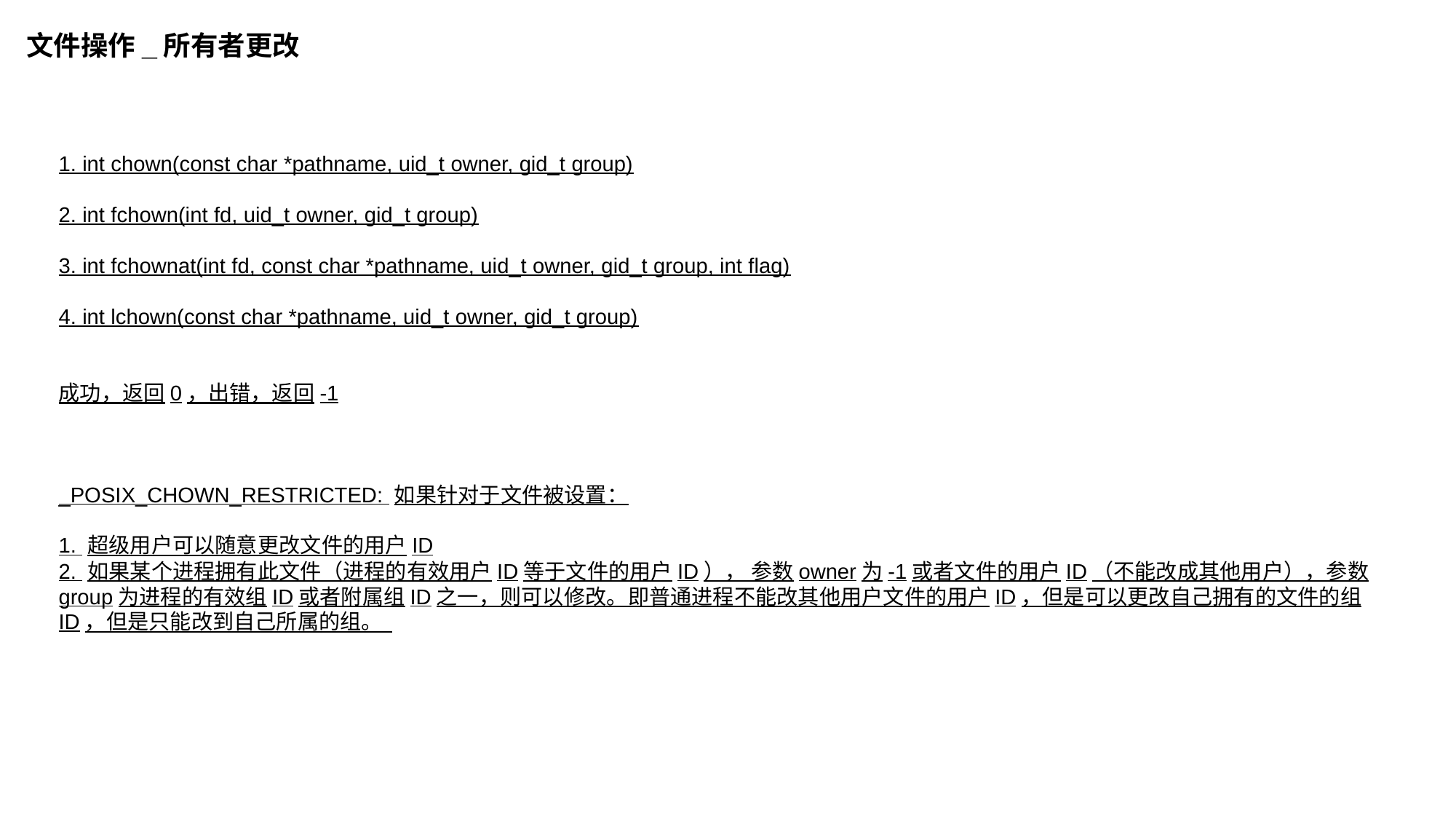

文件操作_所有者更改
1. int chown(const char *pathname, uid_t owner, gid_t group)

2. int fchown(int fd, uid_t owner, gid_t group)

3. int fchownat(int fd, const char *pathname, uid_t owner, gid_t group, int flag)

4. int lchown(const char *pathname, uid_t owner, gid_t group)

成功，返回0，出错，返回-1

_POSIX_CHOWN_RESTRICTED: 如果针对于文件被设置：

1. 超级用户可以随意更改文件的用户ID
2. 如果某个进程拥有此文件（进程的有效用户ID等于文件的用户ID）， 参数owner为-1或者文件的用户ID（不能改成其他用户），参数group为进程的有效组ID或者附属组ID之一，则可以修改。即普通进程不能改其他用户文件的用户ID，但是可以更改自己拥有的文件的组ID，但是只能改到自己所属的组。